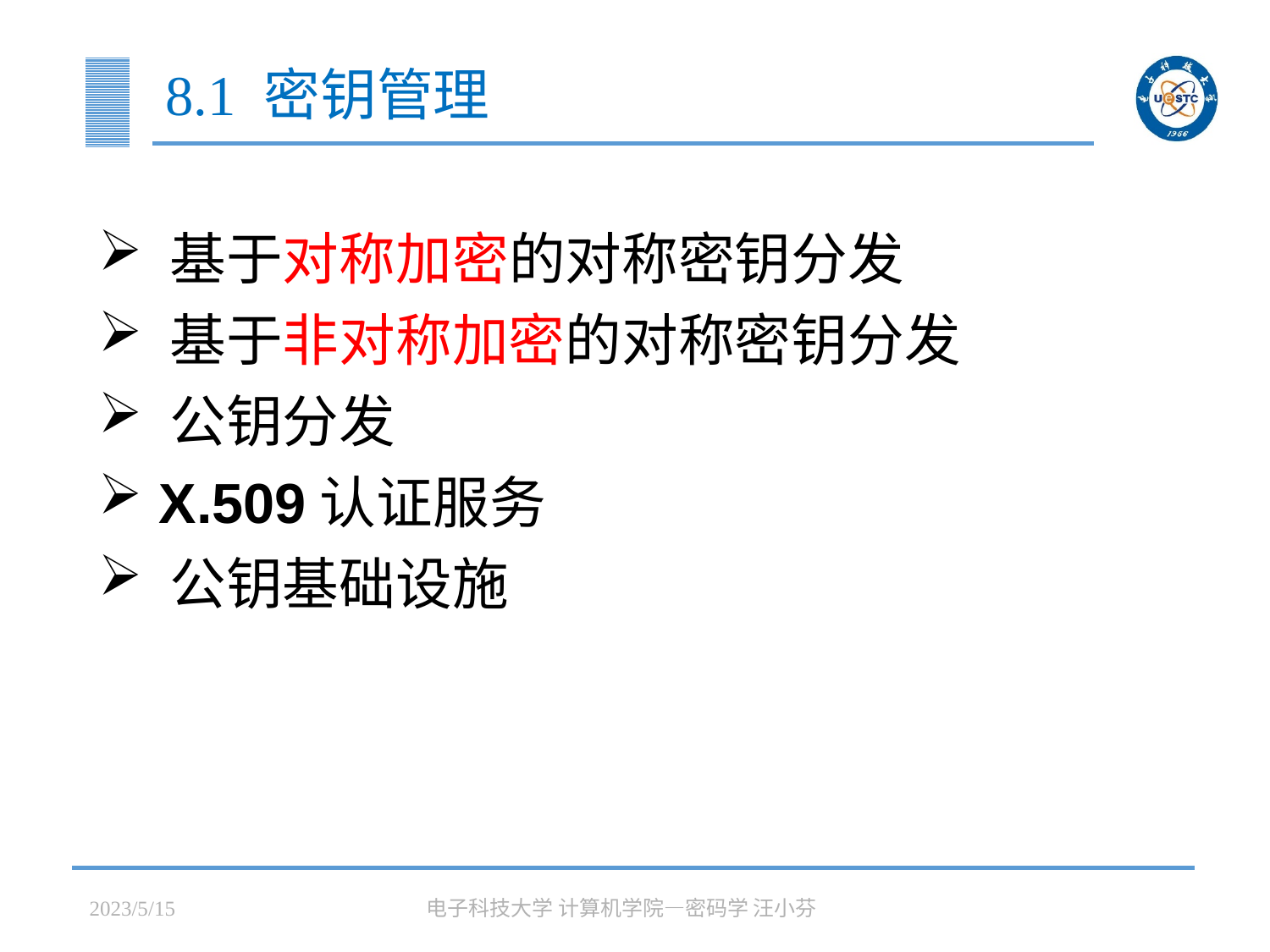

# 8.1 密钥管理
 基于对称加密的对称密钥分发
 基于非对称加密的对称密钥分发
 公钥分发
 X.509认证服务
 公钥基础设施
2023/5/15
电子科技大学 计算机学院—密码学 汪小芬